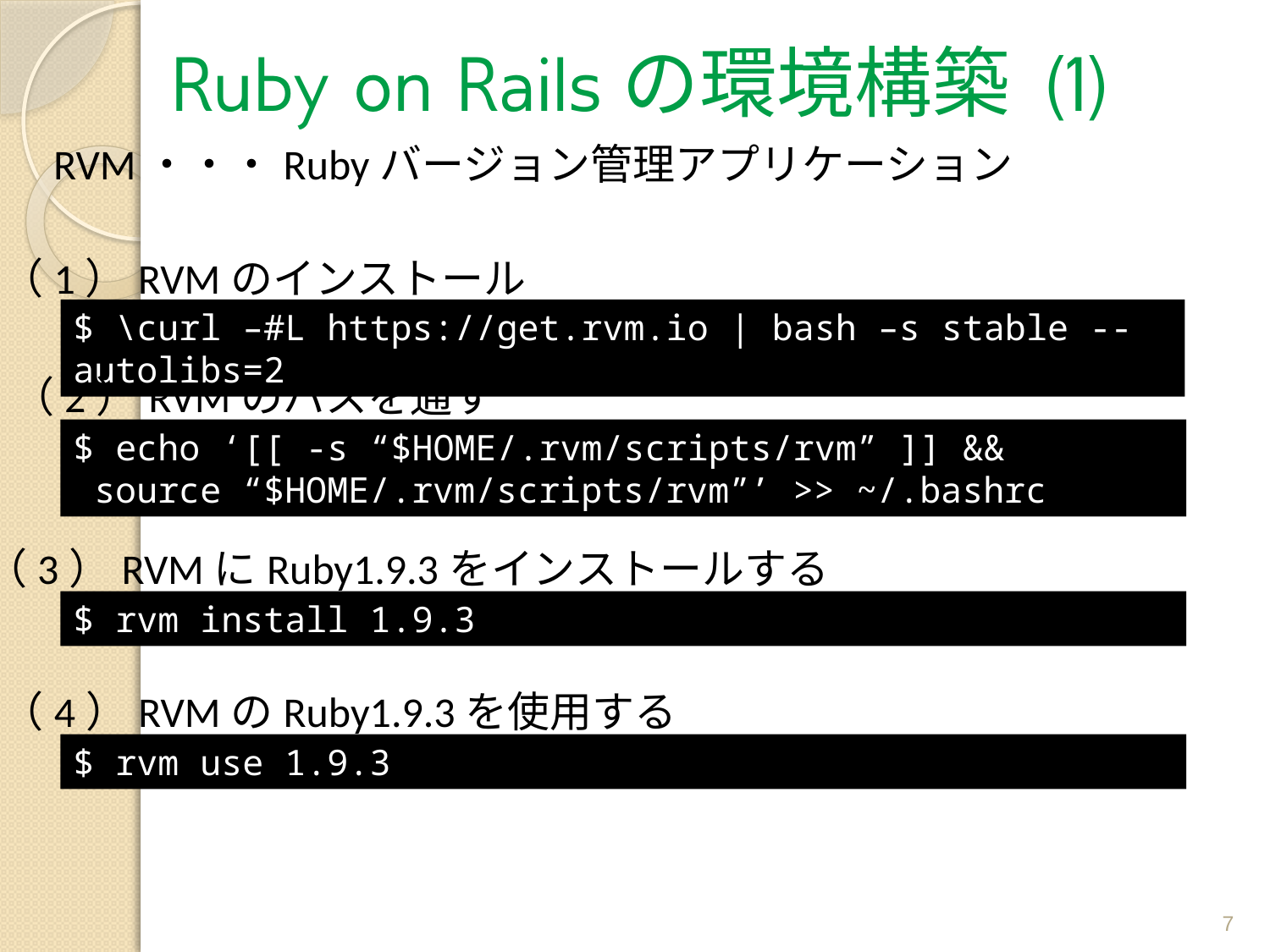

Ruby on Railsの環境構築 (1)
RVM・・・Rubyバージョン管理アプリケーション
（1）RVMのインストール
$ \curl –#L https://get.rvm.io | bash –s stable --autolibs=2
（2）RVMのパスを通す
$ echo ‘[[ -s “$HOME/.rvm/scripts/rvm” ]] &&
 source “$HOME/.rvm/scripts/rvm”’ >> ~/.bashrc
（3）RVMにRuby1.9.3をインストールする
$ rvm install 1.9.3
（4）RVMのRuby1.9.3を使用する
$ rvm use 1.9.3
7